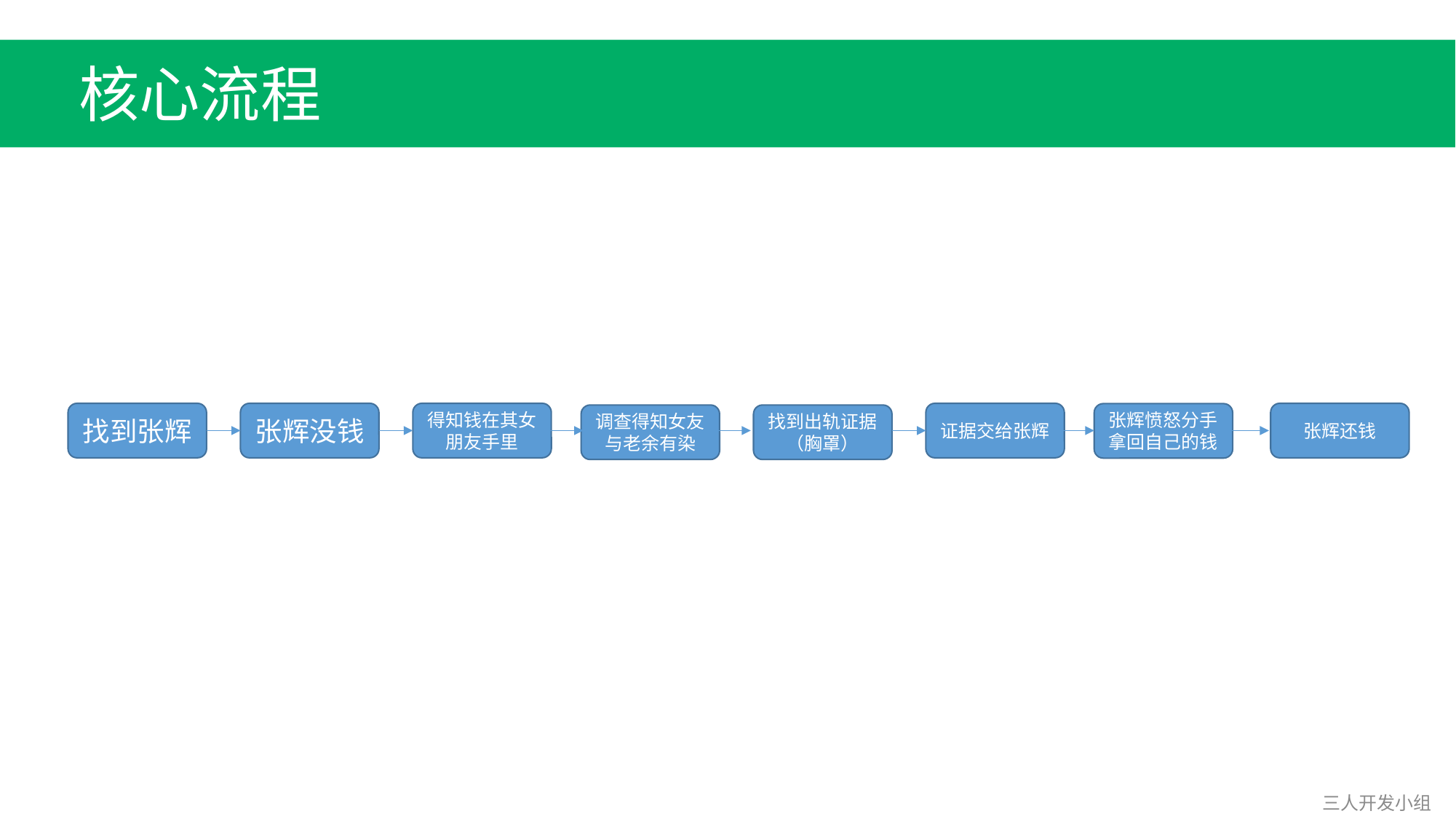

核心流程
张辉还钱
找到张辉
张辉没钱
得知钱在其女朋友手里
证据交给张辉
张辉愤怒分手拿回自己的钱
调查得知女友与老余有染
找到出轨证据（胸罩）
三人开发小组